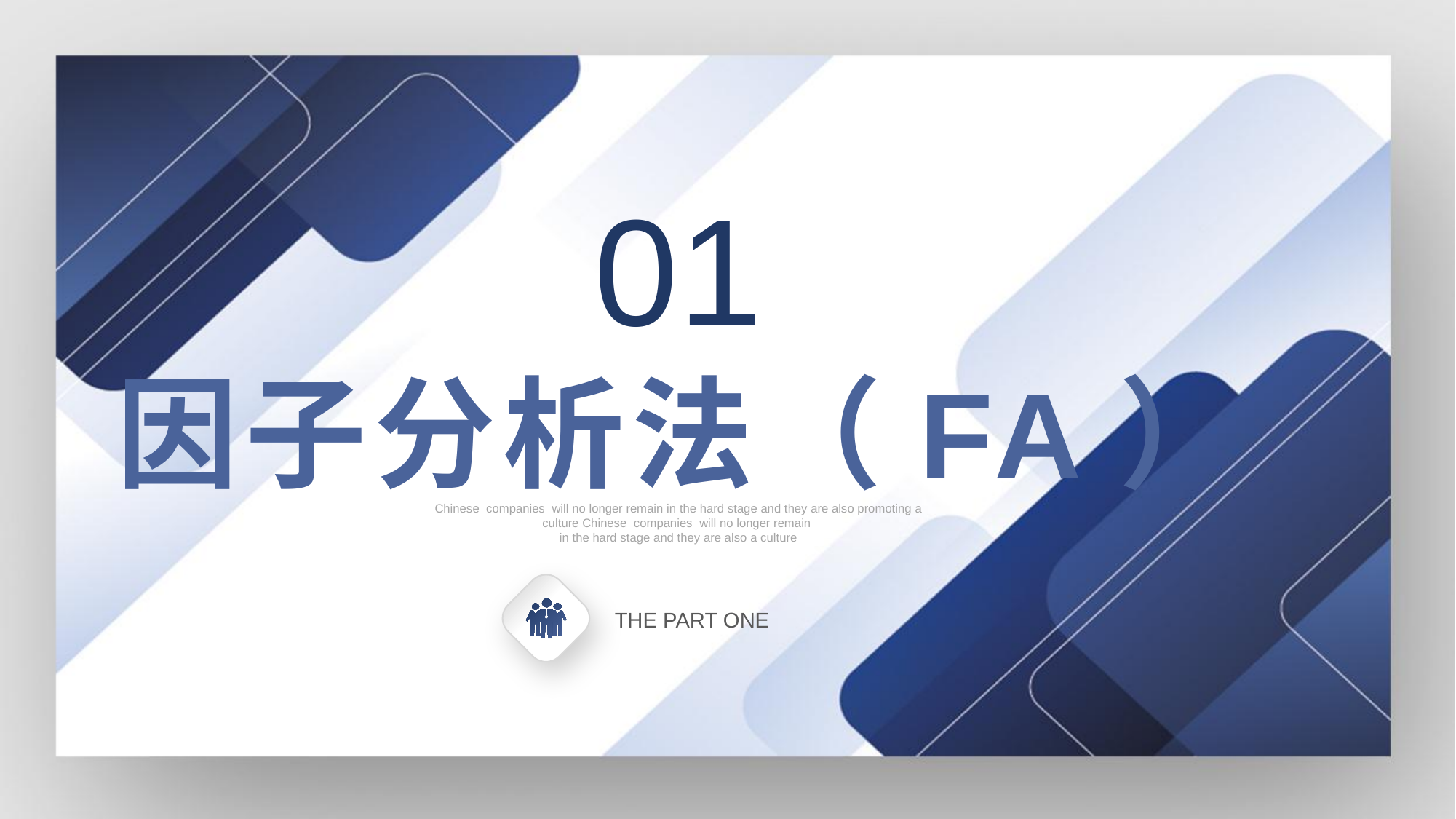

01
因子分析法（FA）
Chinese  companies  will no longer remain in the hard stage and they are also promoting a culture Chinese  companies  will no longer remain
in the hard stage and they are also a culture

THE PART ONE